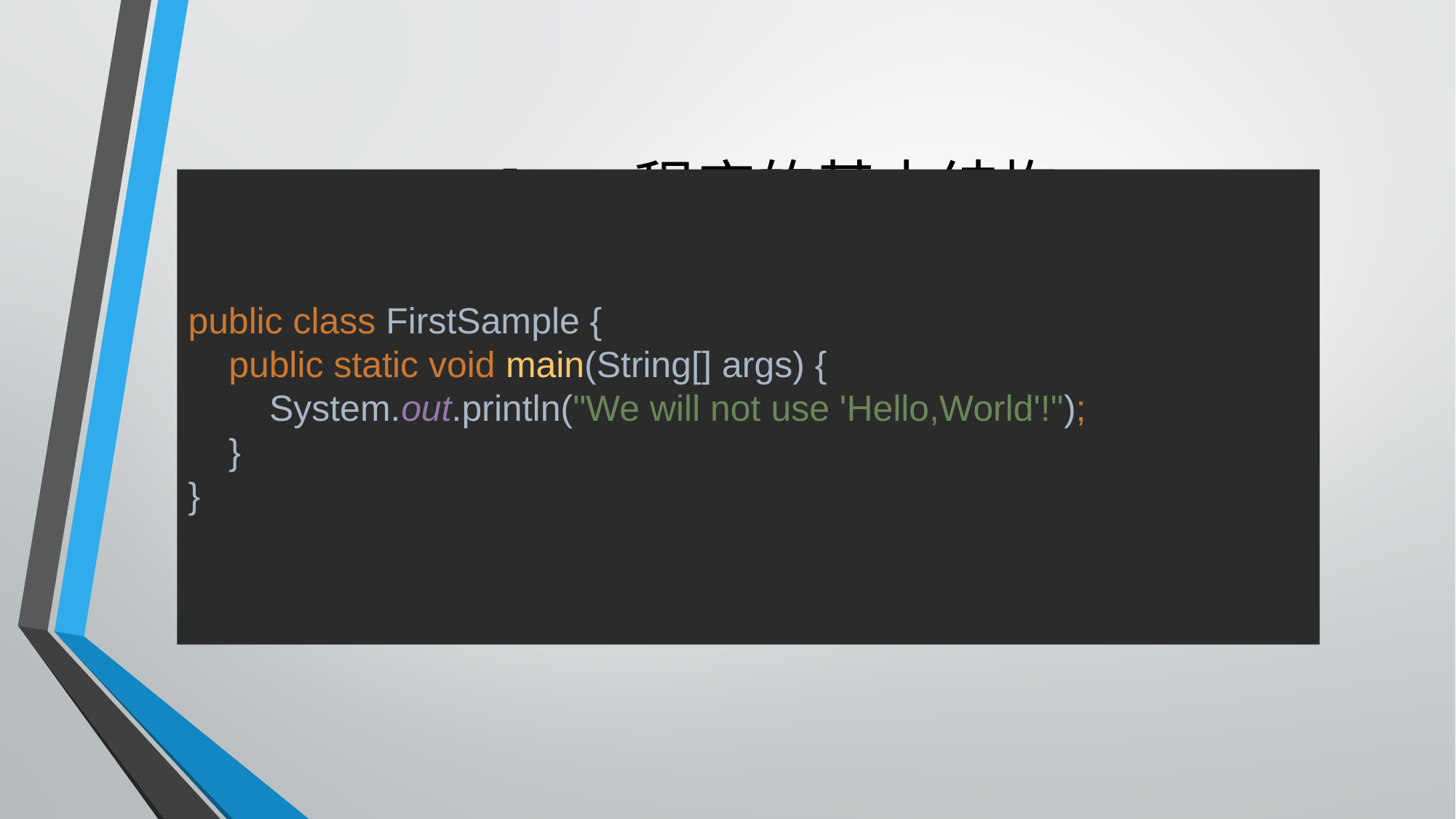

# Java程序的基本结构
public class FirstSample {
    public static void main(String[] args) {
        System.out.println("We will not use 'Hello,World'!");
    }
}